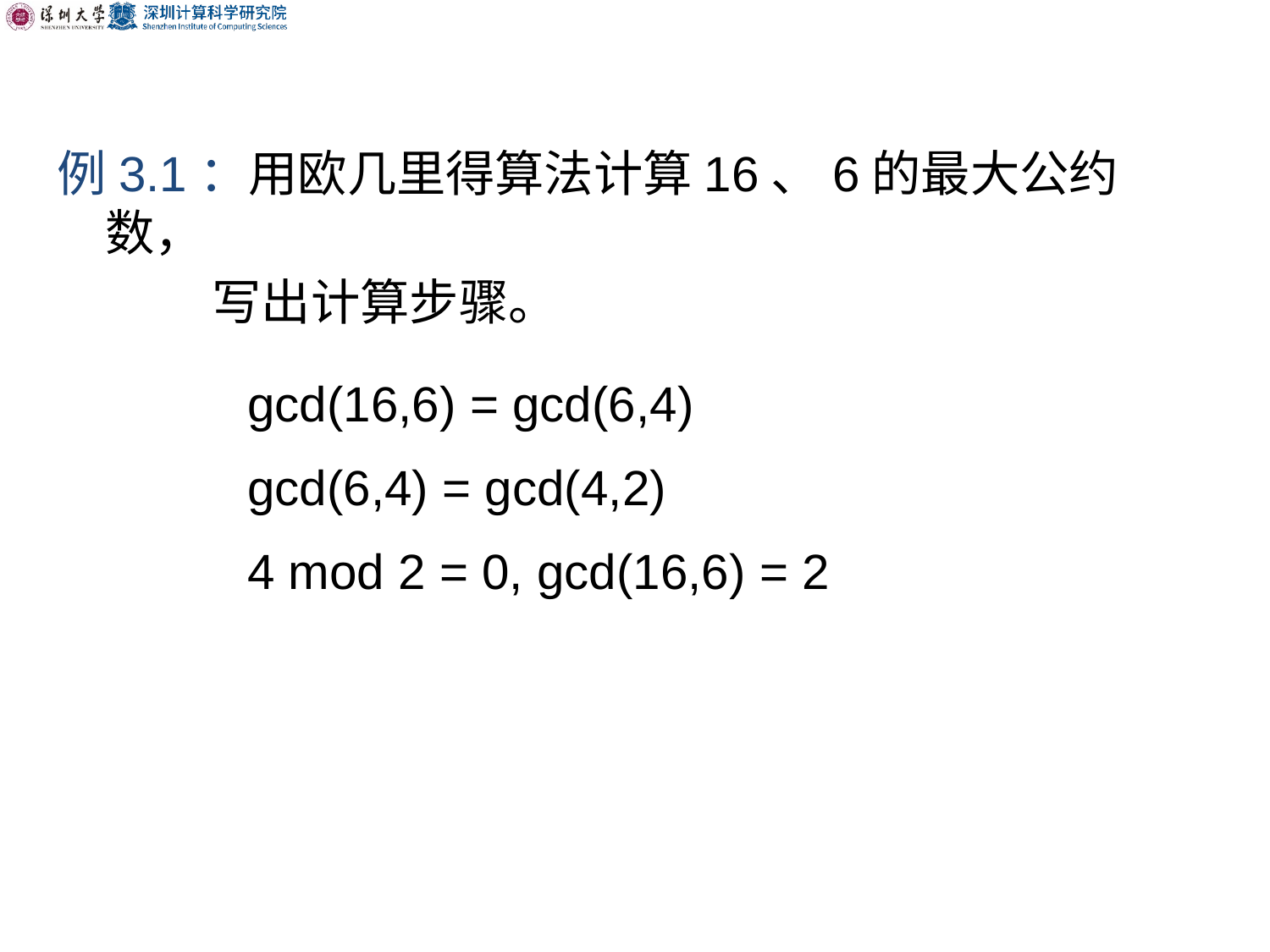

例3.1：用欧几里得算法计算16、6的最大公约数，
             写出计算步骤。
gcd(16,6) = gcd(6,4)
gcd(6,4) = gcd(4,2)
4 mod 2 = 0, gcd(16,6) = 2